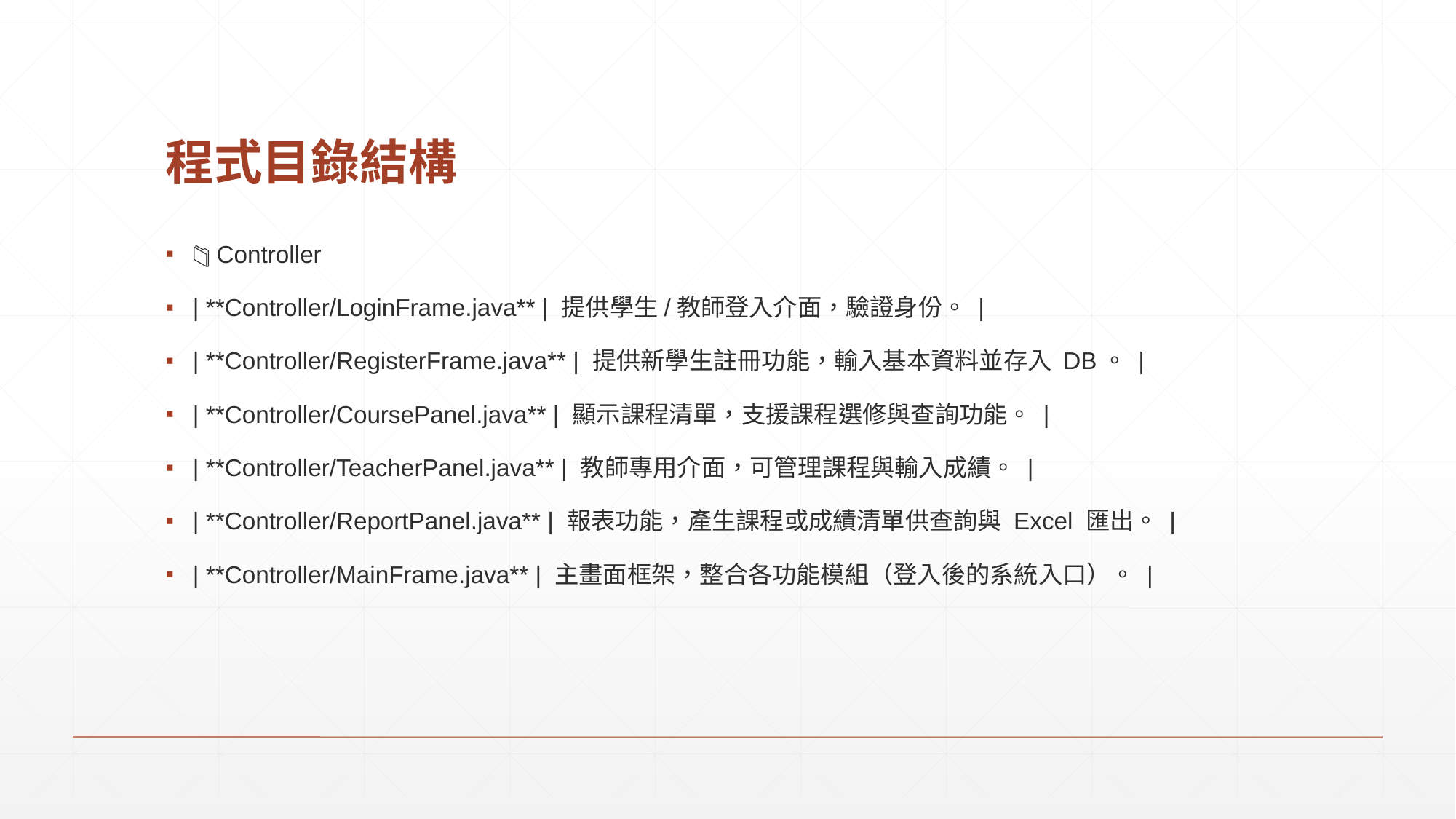

# 程式目錄結構
📁 Controller
| **Controller/LoginFrame.java** | 提供學生/教師登入介面，驗證身份。 |
| **Controller/RegisterFrame.java** | 提供新學生註冊功能，輸入基本資料並存入 DB。 |
| **Controller/CoursePanel.java** | 顯示課程清單，支援課程選修與查詢功能。 |
| **Controller/TeacherPanel.java** | 教師專用介面，可管理課程與輸入成績。 |
| **Controller/ReportPanel.java** | 報表功能，產生課程或成績清單供查詢與 Excel 匯出。 |
| **Controller/MainFrame.java** | 主畫面框架，整合各功能模組（登入後的系統入口）。 |